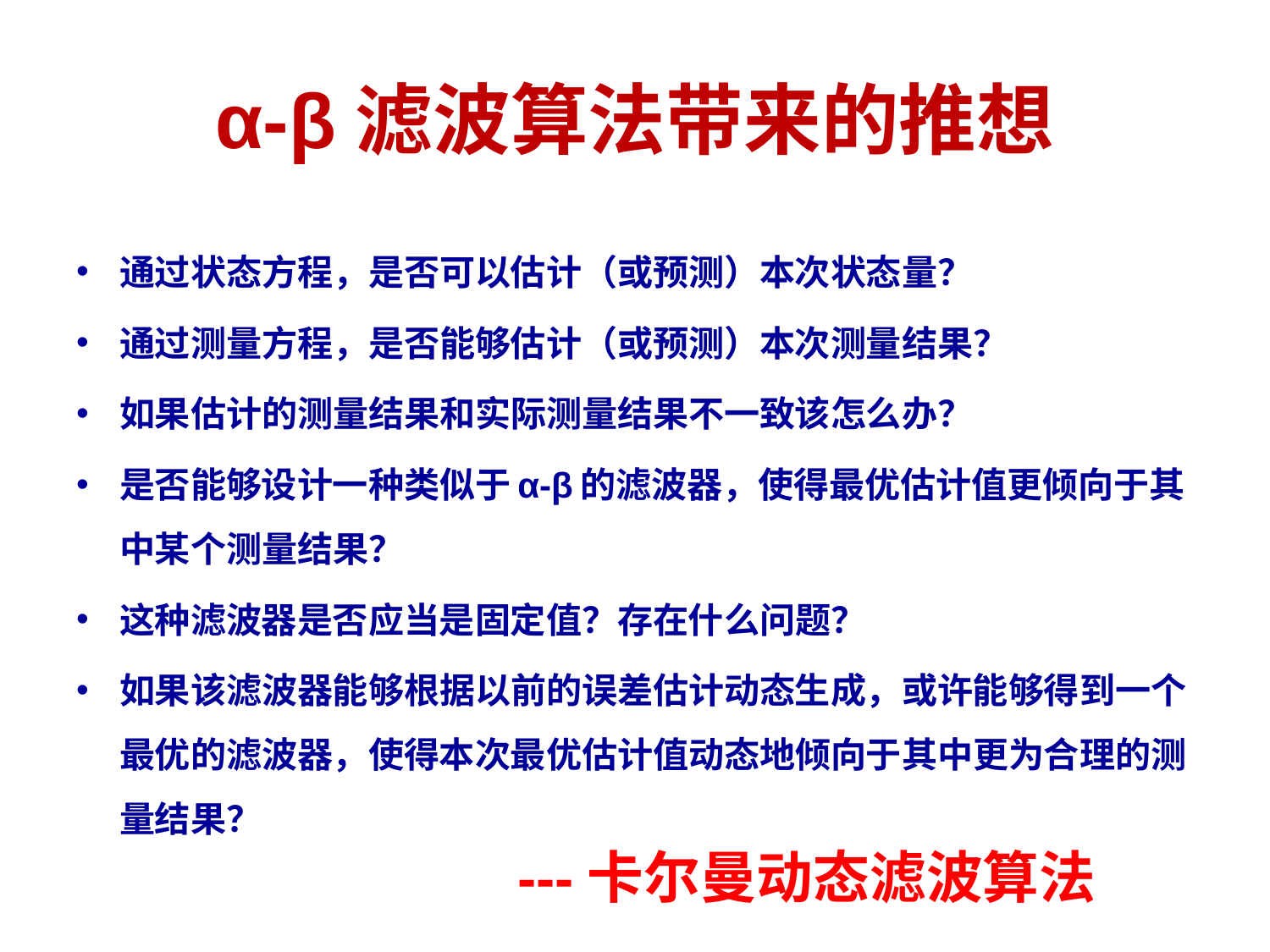

# α-β滤波算法带来的推想
通过状态方程，是否可以估计（或预测）本次状态量？
通过测量方程，是否能够估计（或预测）本次测量结果？
如果估计的测量结果和实际测量结果不一致该怎么办？
是否能够设计一种类似于α-β的滤波器，使得最优估计值更倾向于其中某个测量结果？
这种滤波器是否应当是固定值？存在什么问题？
如果该滤波器能够根据以前的误差估计动态生成，或许能够得到一个最优的滤波器，使得本次最优估计值动态地倾向于其中更为合理的测量结果？

---卡尔曼动态滤波算法